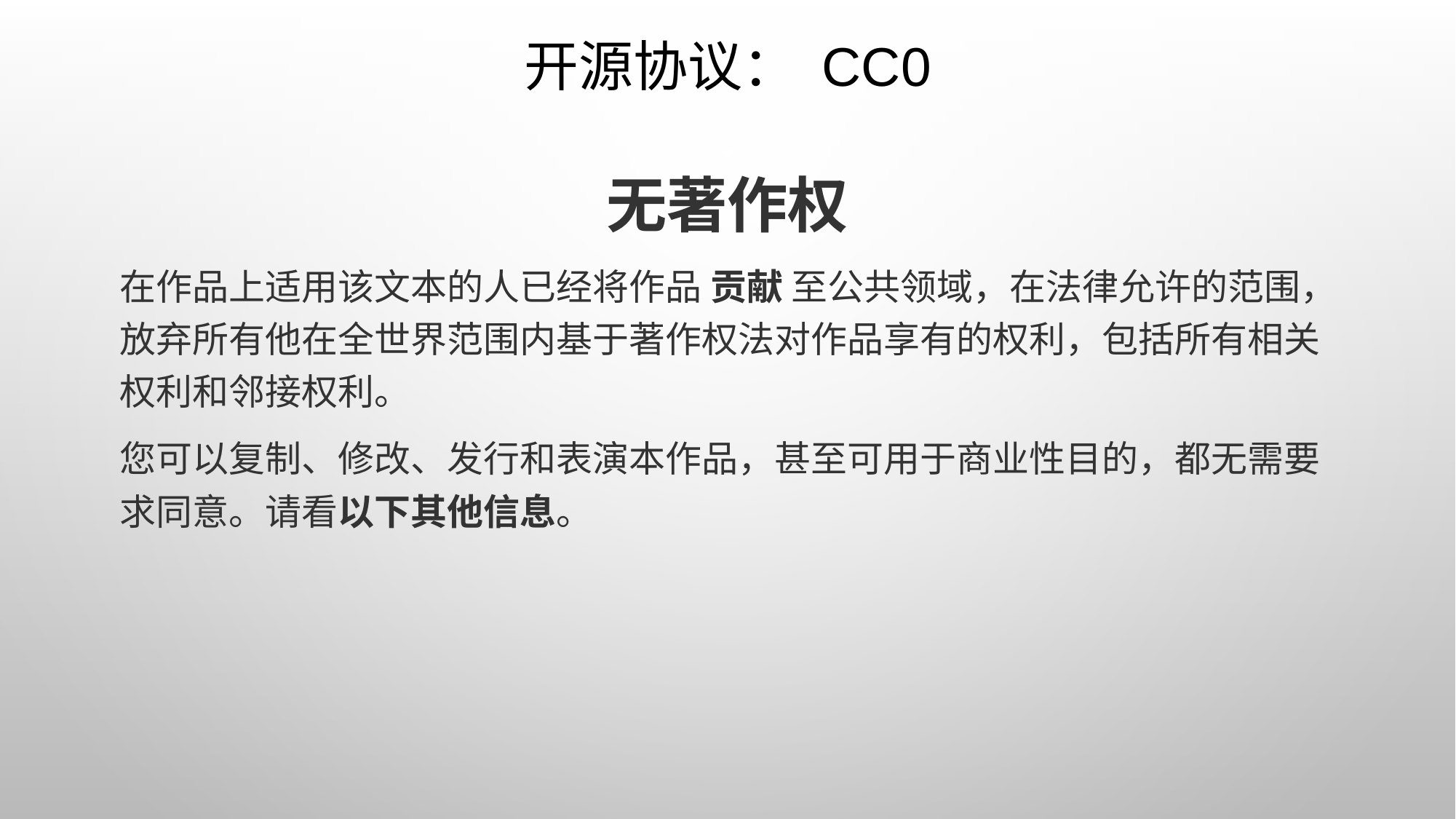

# 开源协议： CC0
无著作权
在作品上适用该文本的人已经将作品 贡献 至公共领域，在法律允许的范围，放弃所有他在全世界范围内基于著作权法对作品享有的权利，包括所有相关权利和邻接权利。
您可以复制、修改、发行和表演本作品，甚至可用于商业性目的，都无需要求同意。请看以下其他信息。